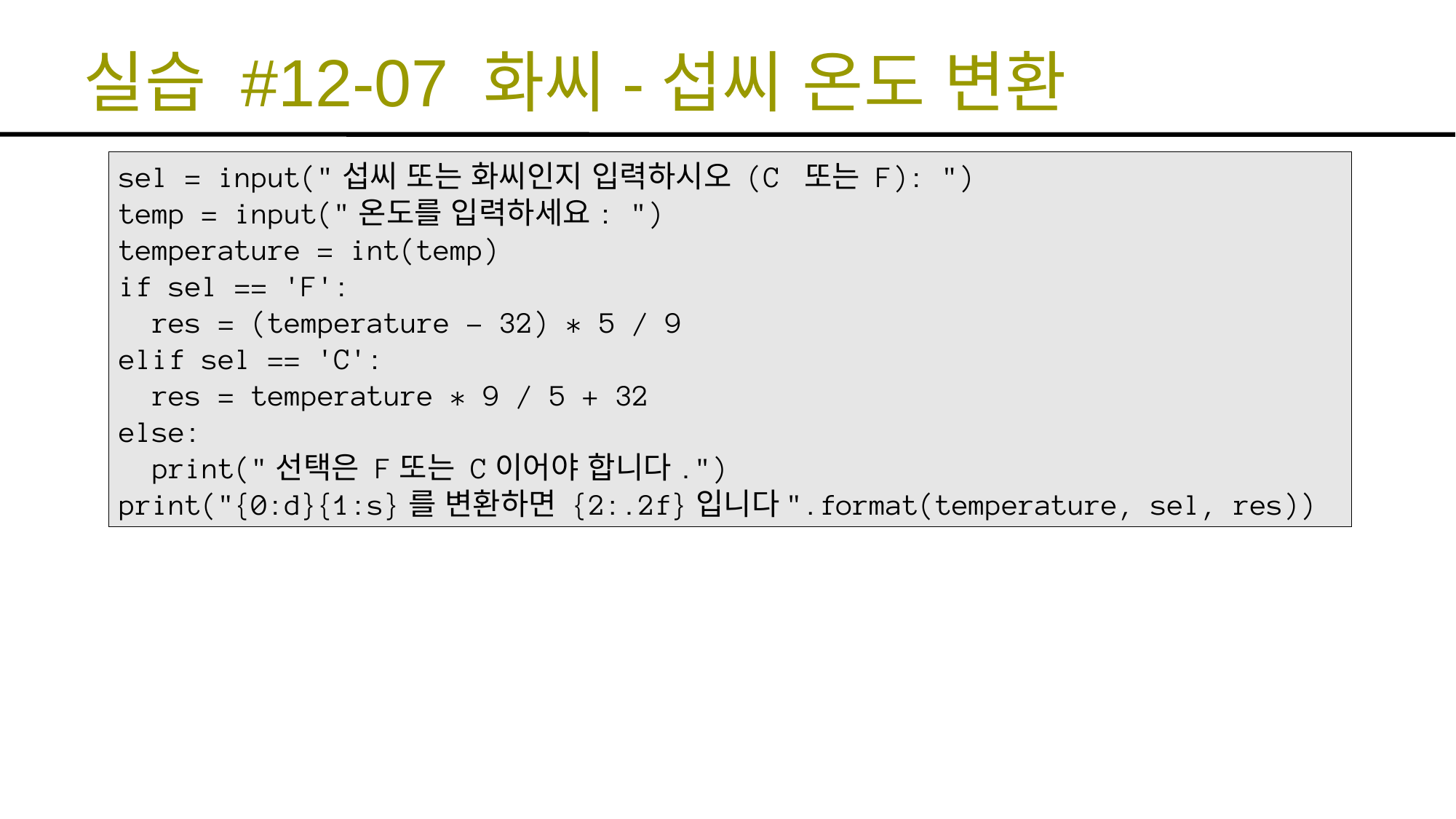

# 실습 #12-07 화씨-섭씨 온도 변환

sel = input("섭씨 또는 화씨인지 입력하시오 (C 또는 F): ")
temp = input("온도를 입력하세요: ")
temperature = int(temp)
if sel == 'F':
  res = (temperature - 32) * 5 / 9
elif sel == 'C':
  res = temperature * 9 / 5 + 32
else:
  print("선택은 F또는 C이어야 합니다.")
print("{0:d}{1:s}를 변환하면 {2:.2f}입니다".format(temperature, sel, res))